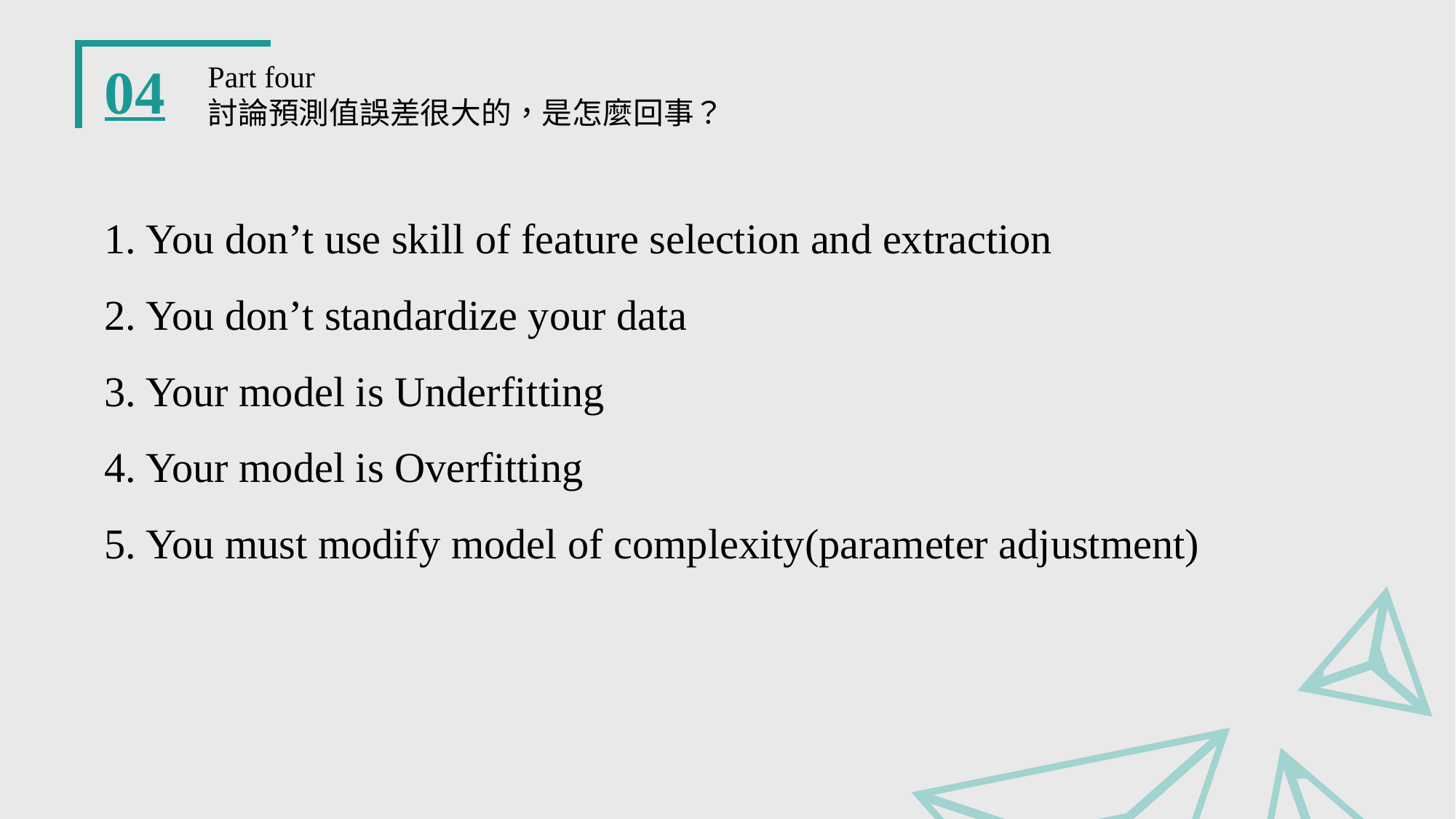

04
Part four
討論預測值誤差很大的，是怎麼回事？
You don’t use skill of feature selection and extraction
You don’t standardize your data
Your model is Underfitting
Your model is Overfitting
You must modify model of complexity(parameter adjustment)